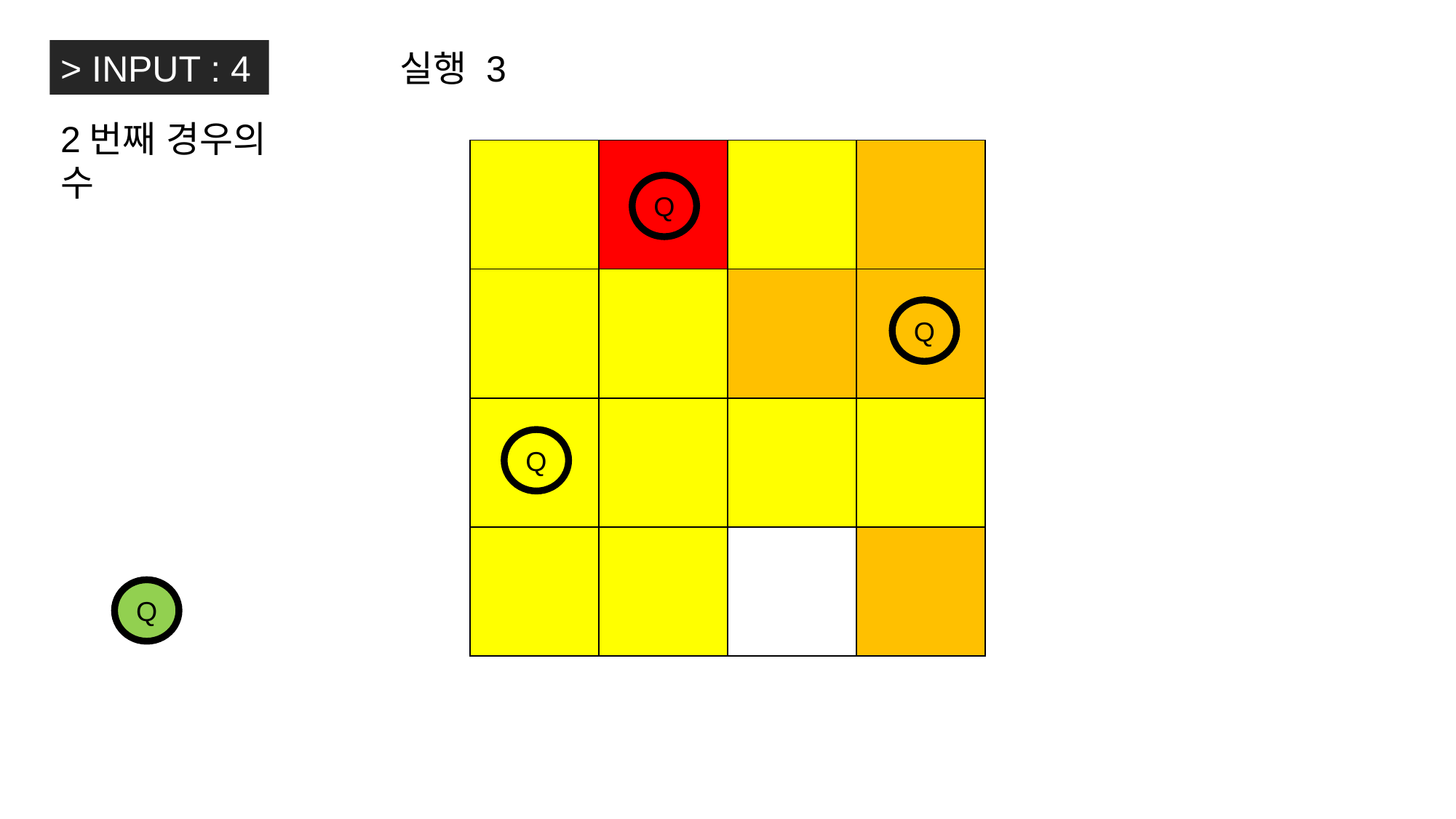

> INPUT : 4
실행 3
2번째 경우의 수
|  |  |  |  |
| --- | --- | --- | --- |
|  |  |  |  |
|  |  |  |  |
|  |  |  |  |
Q
Q
Q
Q